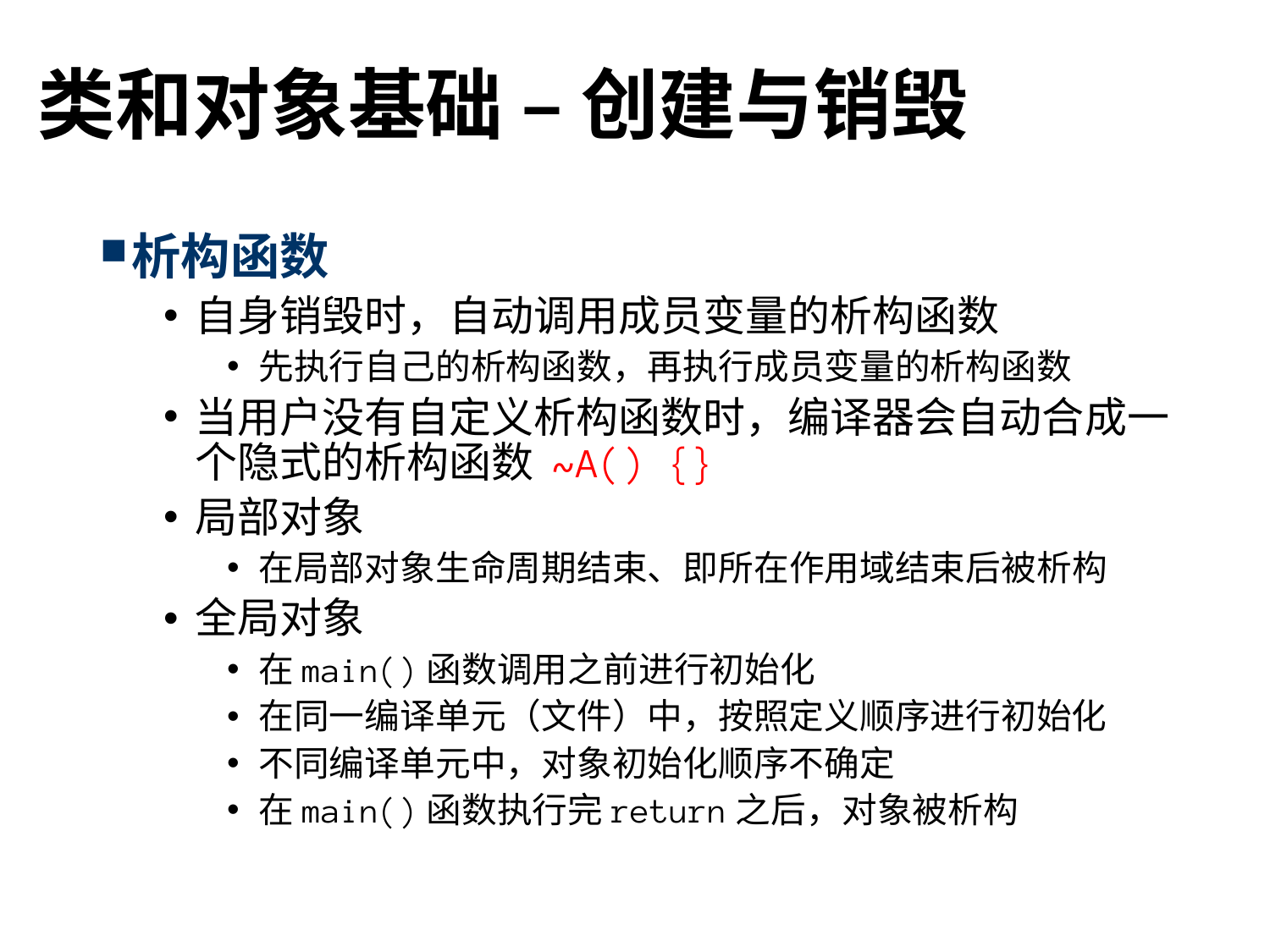

# 类和对象基础 – 创建与销毁
析构函数
自身销毁时，自动调用成员变量的析构函数
先执行自己的析构函数，再执行成员变量的析构函数
当用户没有自定义析构函数时，编译器会自动合成一个隐式的析构函数 ~A() {}
局部对象
在局部对象生命周期结束、即所在作用域结束后被析构
全局对象
在main()函数调用之前进行初始化
在同一编译单元（文件）中，按照定义顺序进行初始化
不同编译单元中，对象初始化顺序不确定
在main()函数执行完return之后，对象被析构